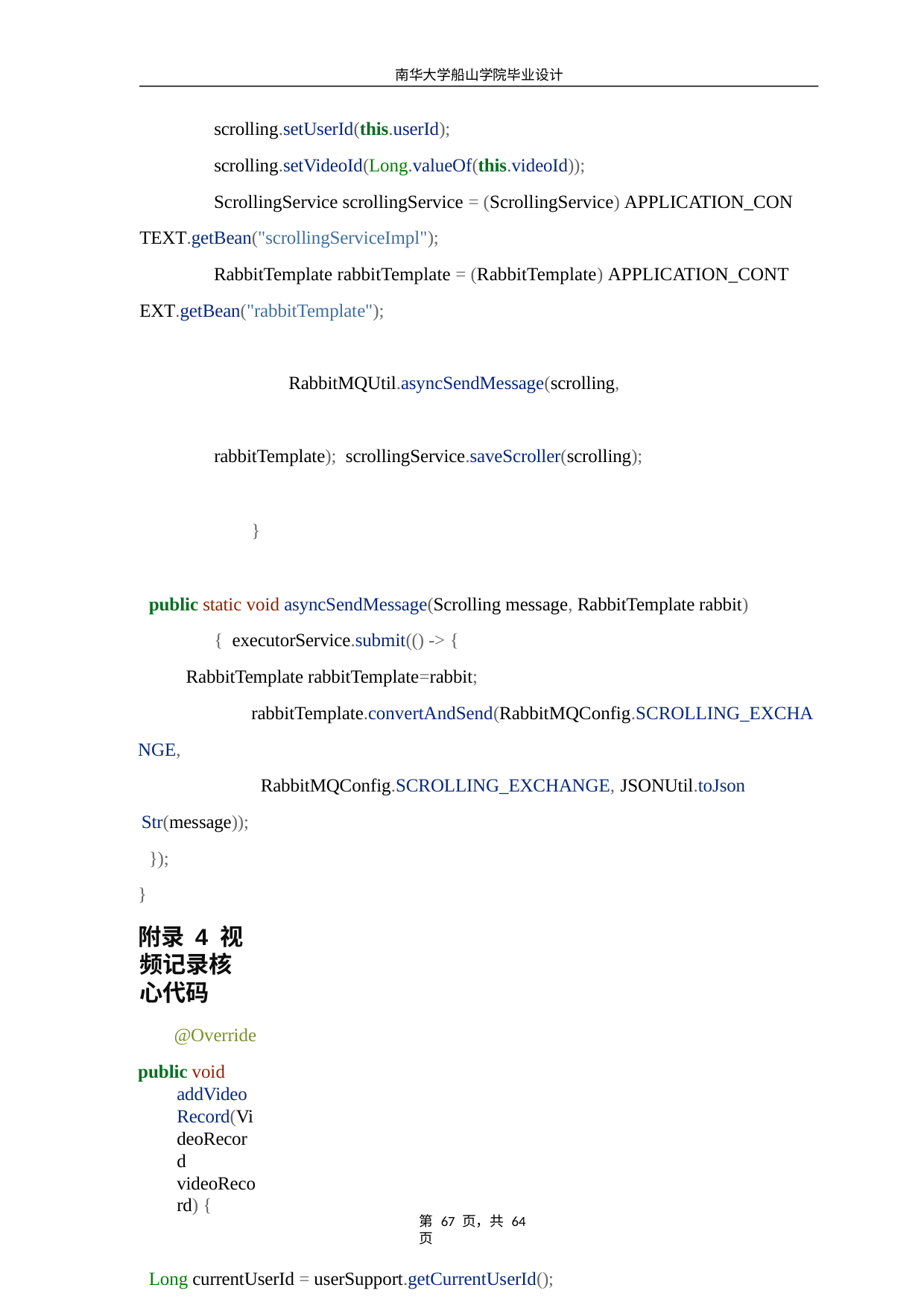

南华大学船山学院毕业设计

scrolling.setUserId(this.userId);  scrolling.setVideoId(Long.valueOf(this.videoId));
ScrollingService scrollingService = (ScrollingService) APPLICATION_CON  TEXT.getBean("scrollingServiceImpl");
RabbitTemplate rabbitTemplate = (RabbitTemplate) APPLICATION_CONT  EXT.getBean("rabbitTemplate");
RabbitMQUtil.asyncSendMessage(scrolling, rabbitTemplate);  scrollingService.saveScroller(scrolling);

}

public static void asyncSendMessage(Scrolling message, RabbitTemplate rabbit) {  executorService.submit(() -> {
RabbitTemplate rabbitTemplate=rabbit;  rabbitTemplate.convertAndSend(RabbitMQConfig.SCROLLING_EXCHA
NGE,
RabbitMQConfig.SCROLLING_EXCHANGE, JSONUtil.toJson
Str(message));
});
}
附录 4 视频记录核心代码
@Override
public void addVideoRecord(VideoRecord videoRecord) {

Long currentUserId = userSupport.getCurrentUserId();  videoRecord.setUserId(currentUserId);
String videoRecordKey = videoRecordPrefix + currentUserId + "-" + vide

第 67 页，共 64 页